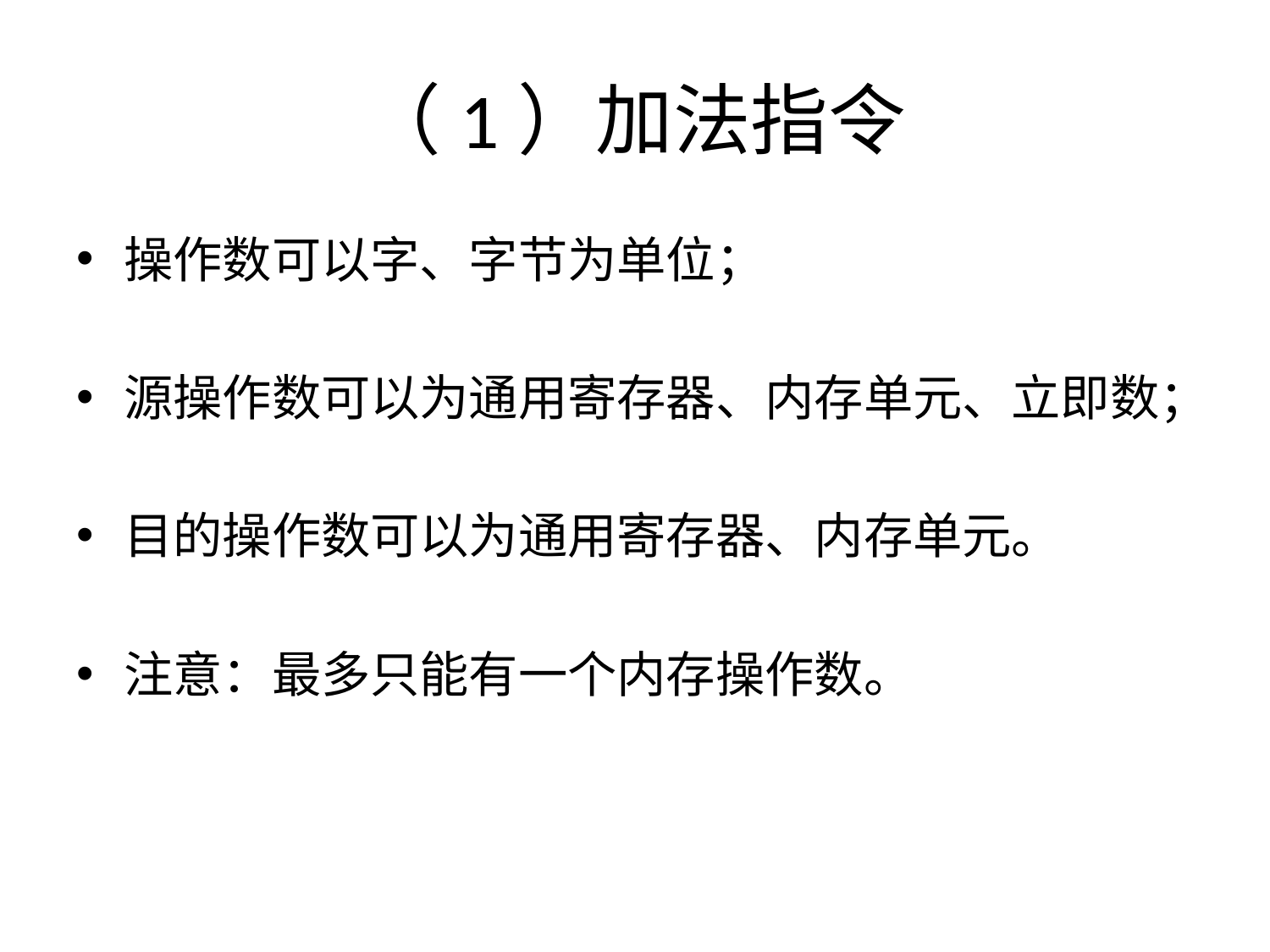

# （1）加法指令
操作数可以字、字节为单位；

源操作数可以为通用寄存器、内存单元、立即数；

目的操作数可以为通用寄存器、内存单元。

注意：最多只能有一个内存操作数。